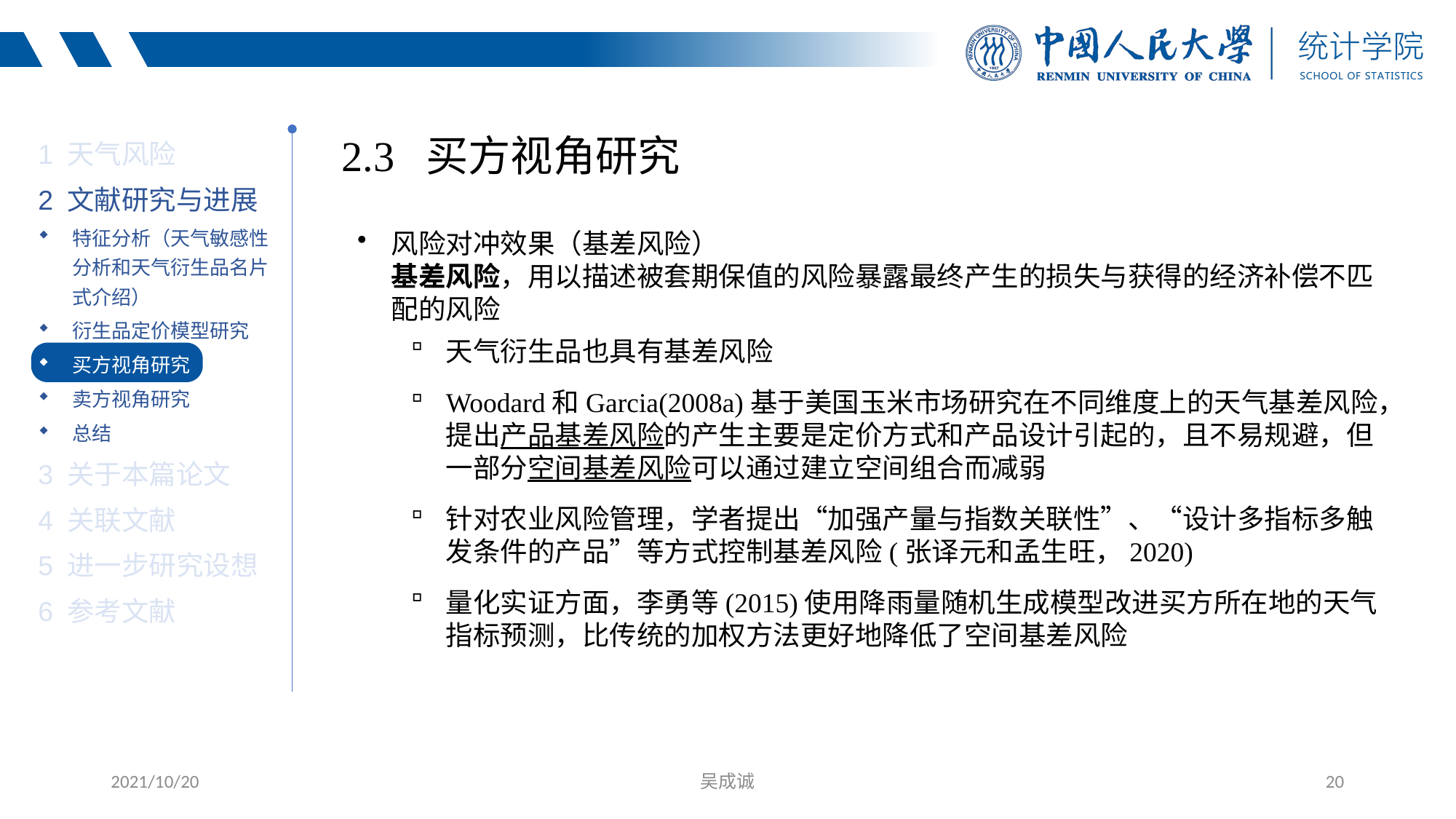

1 天气风险
2 文献研究与进展
特征分析（天气敏感性分析和天气衍生品名片式介绍）
衍生品定价模型研究
买方视角研究
卖方视角研究
总结
3 关于本篇论文
4 关联文献
5 进一步研究设想
6 参考文献
2.3  买方视角研究
风险对冲效果（基差风险）
基差风险，用以描述被套期保值的风险暴露最终产生的损失与获得的经济补偿不匹配的风险
天气衍生品也具有基差风险
Woodard和Garcia(2008a)基于美国玉米市场研究在不同维度上的天气基差风险，提出产品基差风险的产生主要是定价方式和产品设计引起的，且不易规避，但一部分空间基差风险可以通过建立空间组合而减弱
针对农业风险管理，学者提出“加强产量与指数关联性”、“设计多指标多触发条件的产品”等方式控制基差风险(张译元和孟生旺，2020)
量化实证方面，李勇等(2015)使用降雨量随机生成模型改进买方所在地的天气指标预测，比传统的加权方法更好地降低了空间基差风险

2021/10/20
吴成诚
20